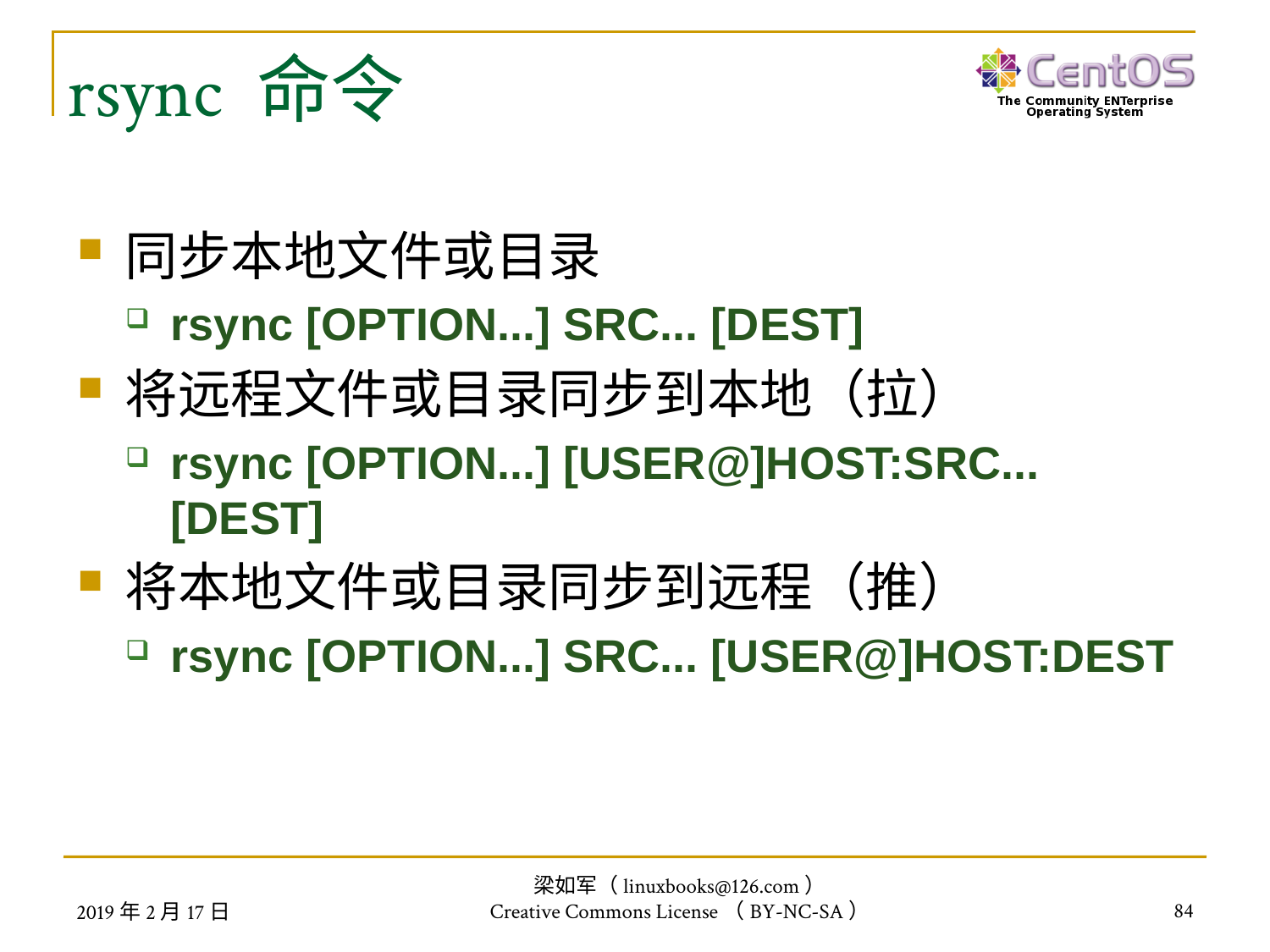

# rsync 命令
同步本地文件或目录
rsync [OPTION...] SRC... [DEST]
将远程文件或目录同步到本地（拉）
rsync [OPTION...] [USER@]HOST:SRC... [DEST]
将本地文件或目录同步到远程（推）
rsync [OPTION...] SRC... [USER@]HOST:DEST
梁如军（linuxbooks@126.com）
Creative Commons License（BY-NC-SA）
2019年2月17日
84